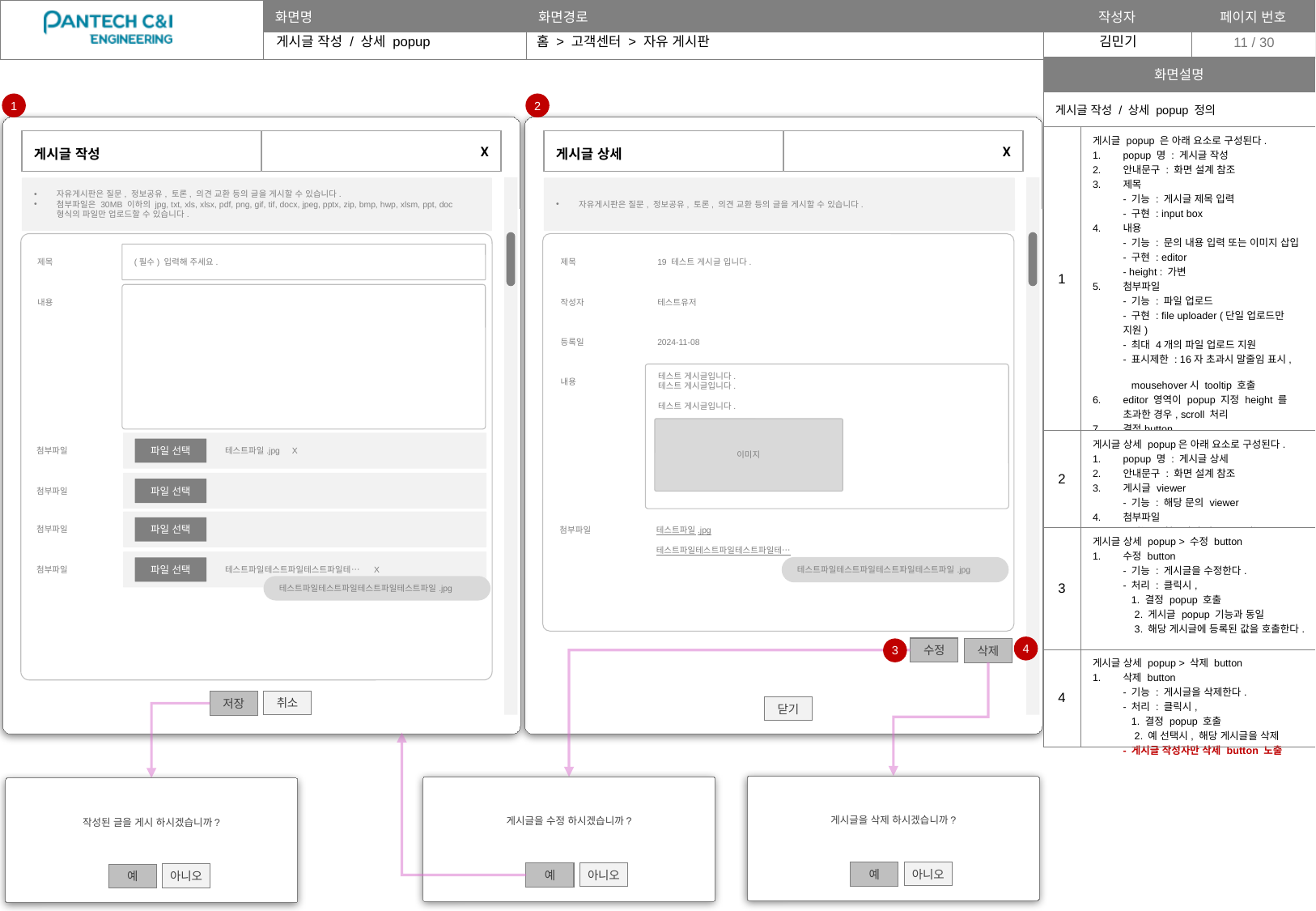

게시글 작성 / 상세 popup
홈 > 고객센터 > 자유 게시판
11
| 화면설명 |  |
| --- | --- |
| 게시글 작성 / 상세 popup 정의 |  |
| 1 | 게시글 popup 은 아래 요소로 구성된다. popup 명 : 게시글 작성 안내문구 : 화면 설계 참조 제목 - 기능 : 게시글 제목 입력 - 구현 : input box 내용 - 기능 : 문의 내용 입력 또는 이미지 삽입 - 구현 : editor - height : 가변 첨부파일 - 기능 : 파일 업로드 - 구현 : file uploader (단일 업로드만 지원) - 최대 4개의 파일 업로드 지원 - 표시제한 : 16자 초과시 말줄임 표시, mousehover시 tooltip 호출 editor 영역이 popup 지정 height 를 초과한 경우, scroll 처리 결정button 1. 저장 button 클릭시 - 결정 popup 호출 - 입력된 값을 저장 - 현재 popup을 닫는다. |
| 2 | 게시글 상세 popup은 아래 요소로 구성된다. popup 명 : 게시글 상세 안내문구 : 화면 설계 참조 게시글 viewer - 기능 : 해당 문의 viewer 첨부파일 - 기능 : 첨부파일 다운로드 기능 |
| 3 | 게시글 상세 popup > 수정 button 수정 button - 기능 : 게시글을 수정한다. - 처리 : 클릭시, 1. 결정 popup 호출 2. 게시글 popup 기능과 동일 3. 해당 게시글에 등록된 값을 호출한다. - 게시글 작성자만 수정 button 노출 |
| 4 | 게시글 상세 popup > 삭제 button 삭제 button - 기능 : 게시글을 삭제한다. - 처리 : 클릭시, 1. 결정 popup 호출 2. 예 선택시, 해당 게시글을 삭제 - 게시글 작성자만 삭제 button 노출 |
1
2

| 게시글 작성 | X |
| --- | --- |
| 게시글 상세 | X |
| --- | --- |

자유게시판은 질문, 정보공유, 토론, 의견 교환 등의 글을 게시할 수 있습니다.
첨부파일은 30MB 이하의 jpg, txt, xls, xlsx, pdf, png, gif, tif, docx, jpeg, pptx, zip, bmp, hwp, xlsm, ppt, doc 형식의 파일만 업로드할 수 있습니다.
자유게시판은 질문, 정보공유, 토론, 의견 교환 등의 글을 게시할 수 있습니다.

제목
(필수) 입력해 주세요.
제목
19 테스트 게시글 입니다.
내용

작성자
테스트유저
등록일
2024-11-08
내용
테스트 게시글입니다.
테스트 게시글입니다.

테스트 게시글입니다.

이미지

첨부파일
파일 선택
테스트파일.jpg     X

첨부파일
파일 선택

첨부파일
첨부파일
파일 선택

테스트파일.jpg

테스트파일테스트파일테스트파일테⋯

첨부파일
테스트파일테스트파일테스트파일테스트파일.jpg
파일 선택
테스트파일테스트파일테스트파일테⋯     X
테스트파일테스트파일테스트파일테스트파일.jpg
4
수정
3
삭제
취소
저장
닫기

게시글을 삭제 하시겠습니까?

게시글을 수정 하시겠습니까?

작성된 글을 게시 하시겠습니까?

아니오
예
아니오
예
아니오
예